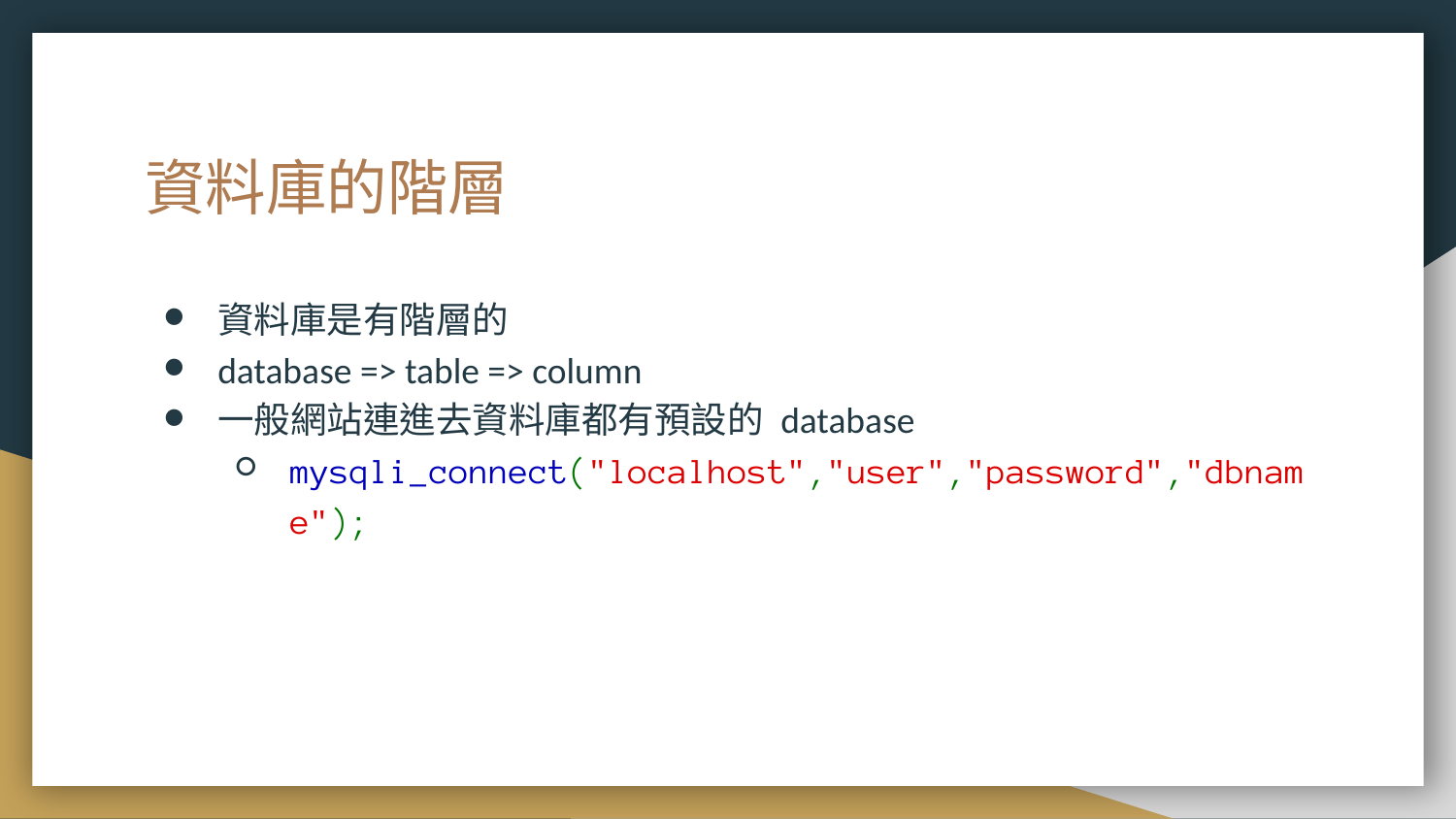

# 資料庫的階層
資料庫是有階層的
database => table => column
一般網站連進去資料庫都有預設的 database
mysqli_connect("localhost","user","password","dbname");